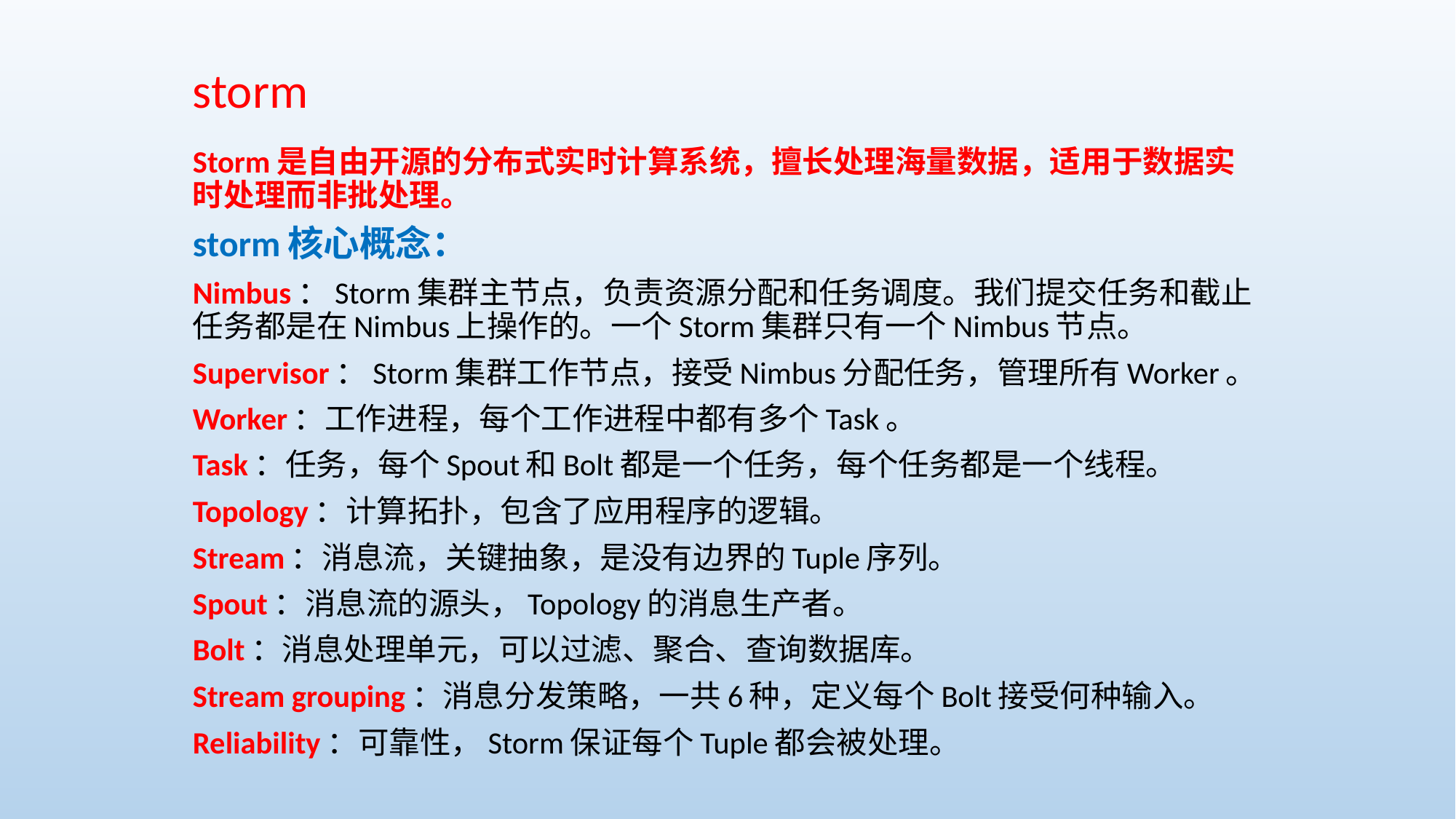

# storm
Storm是自由开源的分布式实时计算系统，擅长处理海量数据，适用于数据实时处理而非批处理。
storm核心概念：
Nimbus：Storm集群主节点，负责资源分配和任务调度。我们提交任务和截止任务都是在Nimbus上操作的。一个Storm集群只有一个Nimbus节点。
Supervisor：Storm集群工作节点，接受Nimbus分配任务，管理所有Worker。
Worker：工作进程，每个工作进程中都有多个Task。
Task：任务，每个Spout和Bolt都是一个任务，每个任务都是一个线程。
Topology：计算拓扑，包含了应用程序的逻辑。
Stream：消息流，关键抽象，是没有边界的Tuple序列。
Spout：消息流的源头，Topology的消息生产者。
Bolt：消息处理单元，可以过滤、聚合、查询数据库。
Stream grouping：消息分发策略，一共6种，定义每个Bolt接受何种输入。
Reliability：可靠性，Storm保证每个Tuple都会被处理。